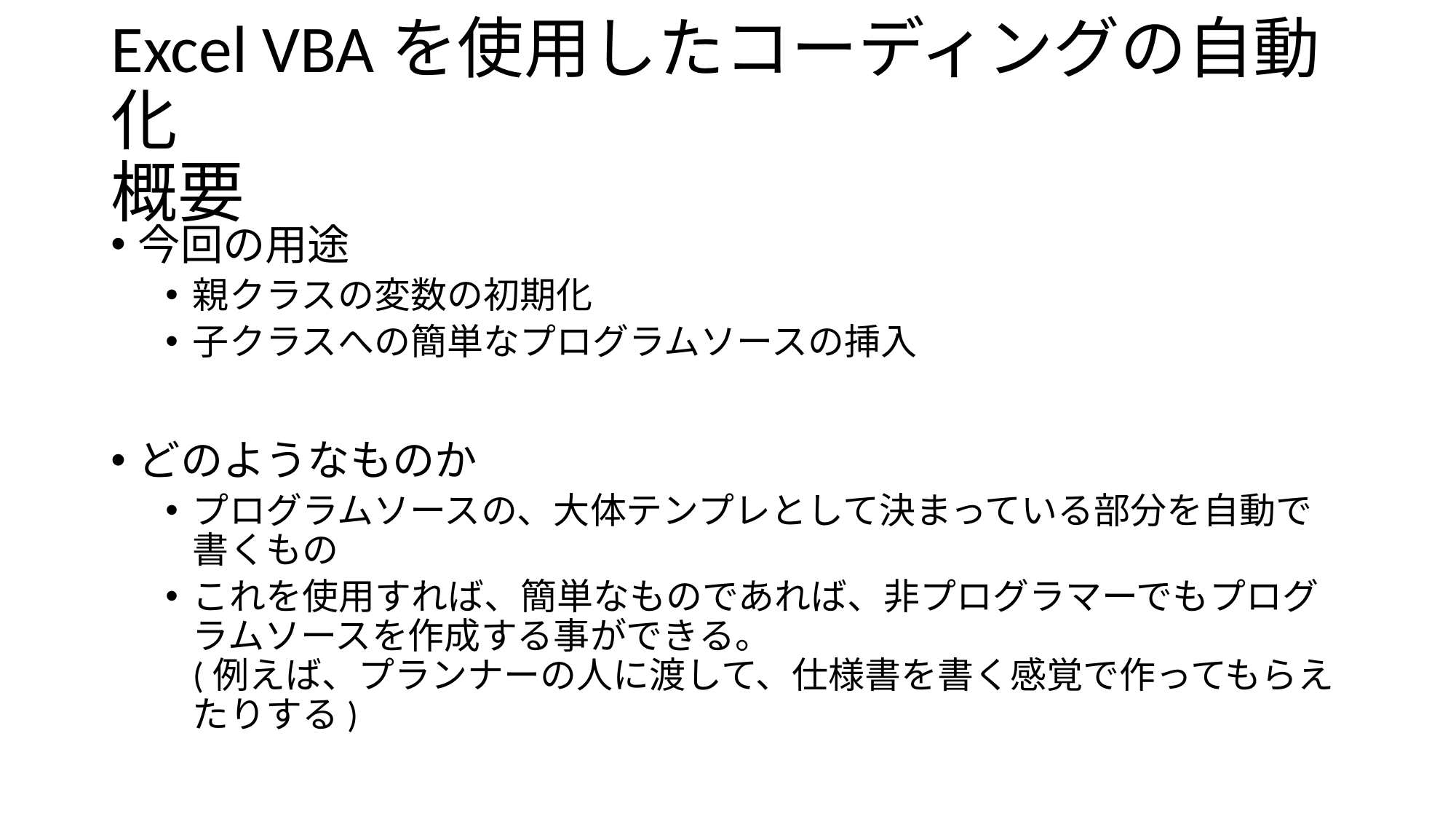

# Excel VBAを使用したコーディングの自動化 概要
今回の用途
親クラスの変数の初期化
子クラスへの簡単なプログラムソースの挿入

どのようなものか
プログラムソースの、大体テンプレとして決まっている部分を自動で書くもの
これを使用すれば、簡単なものであれば、非プログラマーでもプログラムソースを作成する事ができる。
(例えば、プランナーの人に渡して、仕様書を書く感覚で作ってもらえたりする)